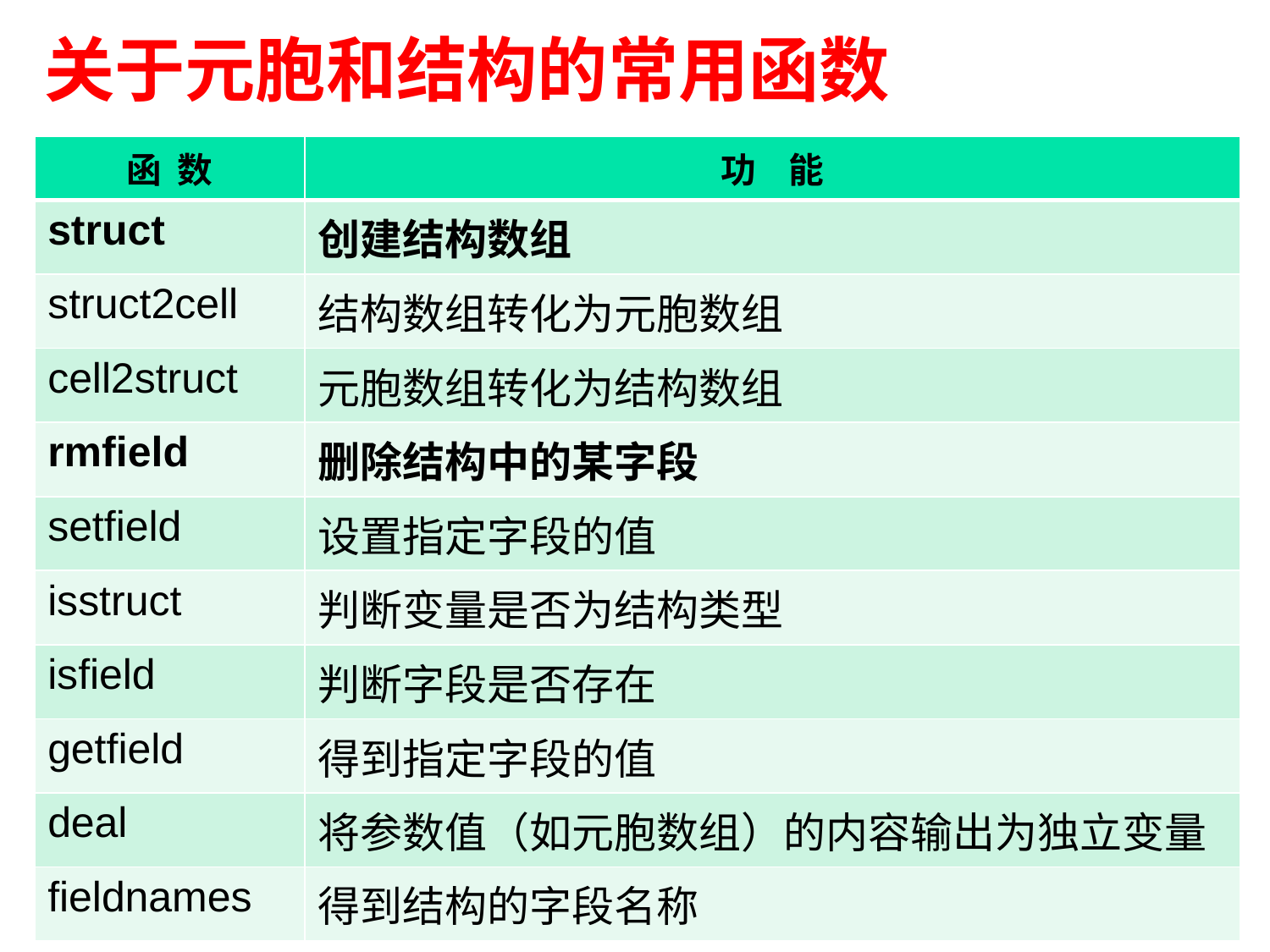

关于元胞和结构的常用函数
| 函 数 | 功 能 |
| --- | --- |
| struct | 创建结构数组 |
| struct2cell | 结构数组转化为元胞数组 |
| cell2struct | 元胞数组转化为结构数组 |
| rmfield | 删除结构中的某字段 |
| setfield | 设置指定字段的值 |
| isstruct | 判断变量是否为结构类型 |
| isfield | 判断字段是否存在 |
| getfield | 得到指定字段的值 |
| deal | 将参数值（如元胞数组）的内容输出为独立变量 |
| fieldnames | 得到结构的字段名称 |
37